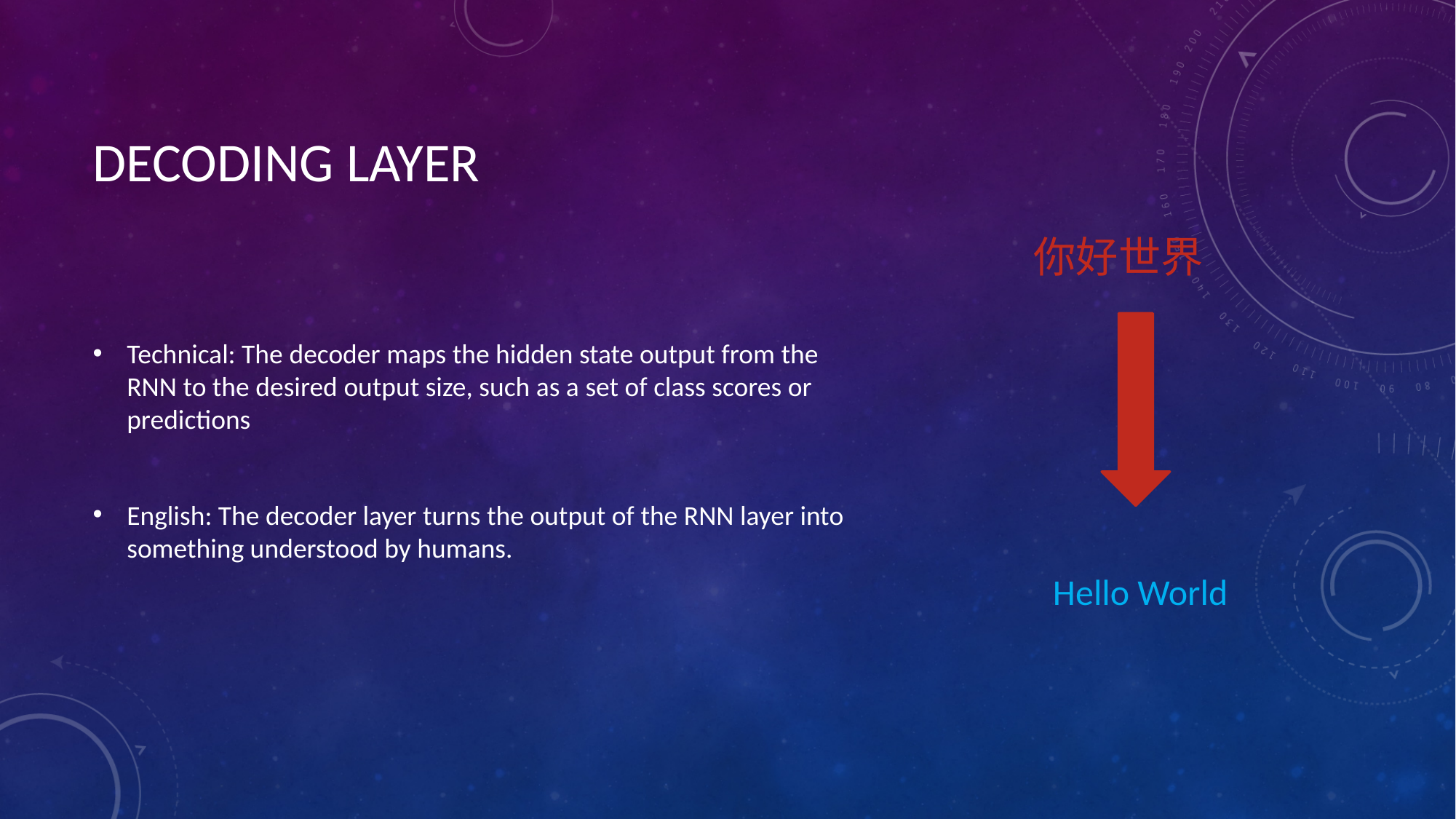

# Decoding Layer
你好世界
Technical: The decoder maps the hidden state output from the RNN to the desired output size, such as a set of class scores or predictions

English: The decoder layer turns the output of the RNN layer into something understood by humans.

Hello World